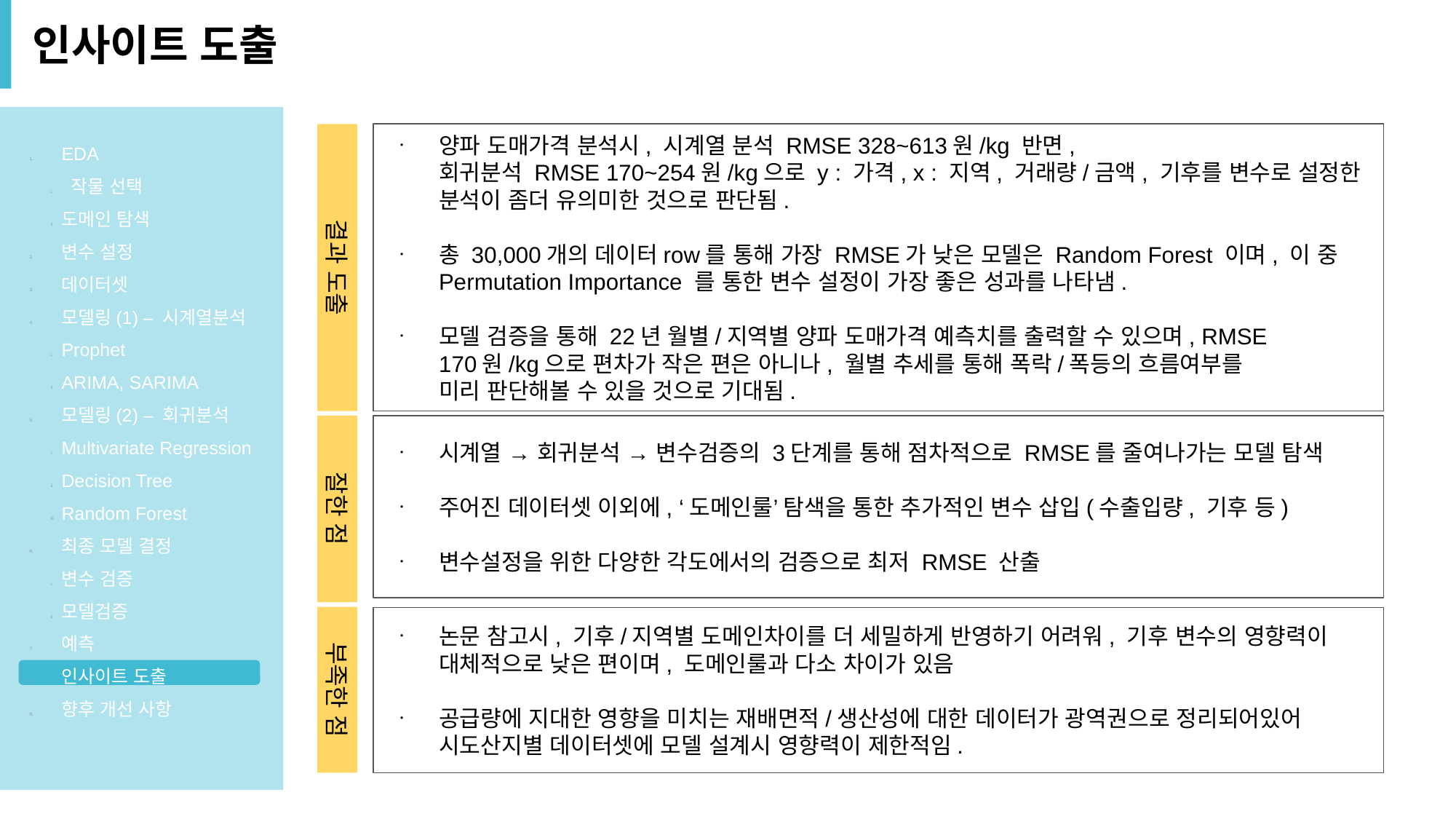

인사이트 도출

양파 도매가격 분석시, 시계열 분석 RMSE 328~613원/kg 반면,
회귀분석 RMSE 170~254원/kg으로 y : 가격, x : 지역, 거래량/금액, 기후를 변수로 설정한
분석이 좀더 유의미한 것으로 판단됨.
총 30,000개의 데이터row를 통해 가장 RMSE가 낮은 모델은 Random Forest 이며, 이 중
Permutation Importance 를 통한 변수 설정이 가장 좋은 성과를 나타냄.
모델 검증을 통해 22년 월별/지역별 양파 도매가격 예측치를 출력할 수 있으며, RMSE 170원/kg으로 편차가 작은 편은 아니나, 월별 추세를 통해 폭락/폭등의 흐름여부를
미리 판단해볼 수 있을 것으로 기대됨.
EDA
 작물 선택
도메인 탐색
변수 설정
데이터셋
모델링(1) – 시계열분석
Prophet
ARIMA, SARIMA
모델링(2) – 회귀분석
Multivariate Regression
Decision Tree
Random Forest
최종 모델 결정
변수 검증
모델검증
예측
인사이트 도출
향후 개선 사항
결과 도출
잘한 점
부족한 점
시계열 → 회귀분석 → 변수검증의 3단계를 통해 점차적으로 RMSE를 줄여나가는 모델 탐색
주어진 데이터셋 이외에, ‘도메인룰’ 탐색을 통한 추가적인 변수 삽입(수출입량, 기후 등)
변수설정을 위한 다양한 각도에서의 검증으로 최저 RMSE 산출
논문 참고시, 기후/지역별 도메인차이를 더 세밀하게 반영하기 어려워, 기후 변수의 영향력이
대체적으로 낮은 편이며, 도메인룰과 다소 차이가 있음
공급량에 지대한 영향을 미치는 재배면적/생산성에 대한 데이터가 광역권으로 정리되어있어
시도산지별 데이터셋에 모델 설계시 영향력이 제한적임.